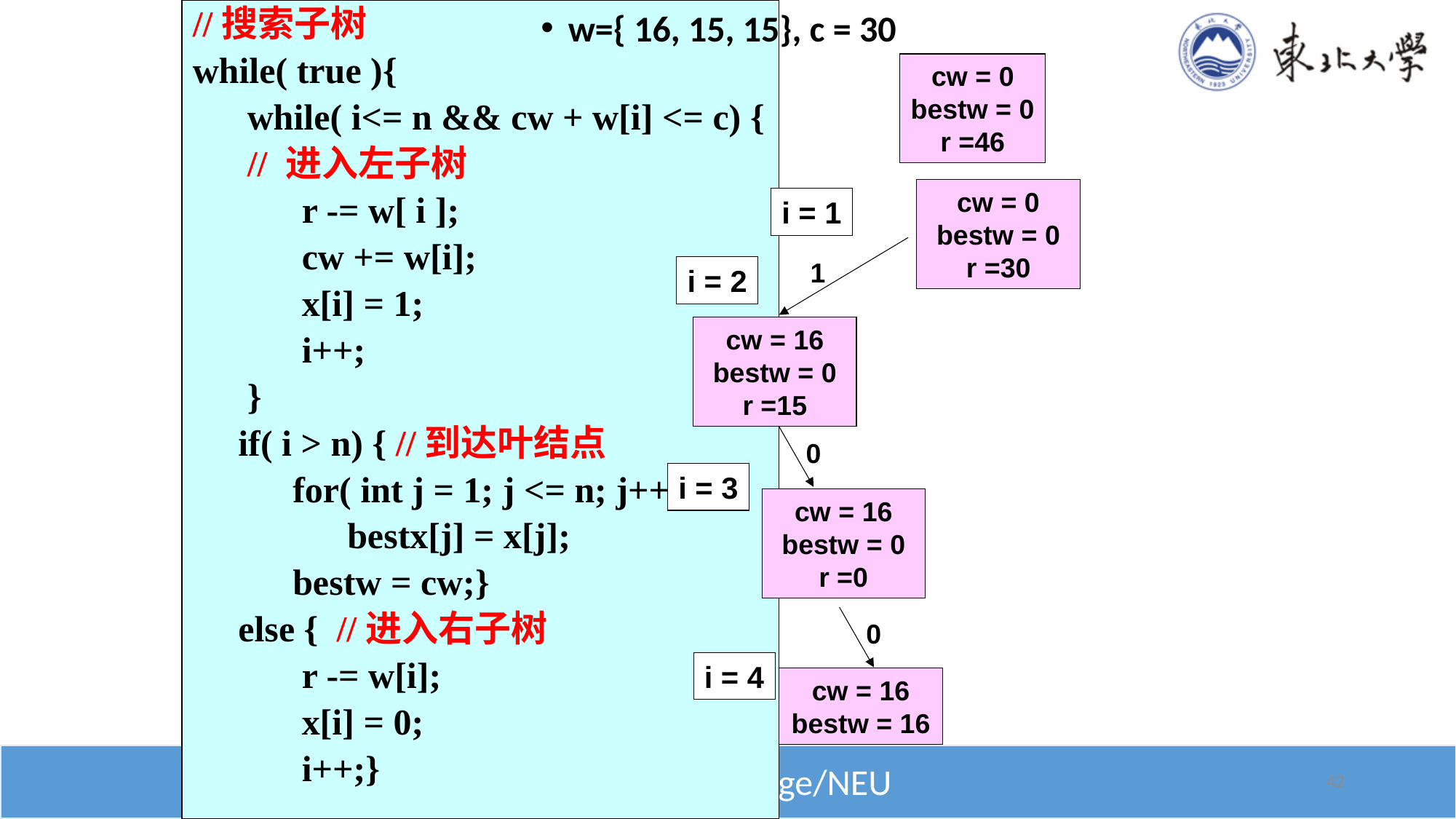

//搜索子树
while( true ){
      while( i<= n && cw + w[i] <= c) {
      // 进入左子树
            r -= w[ i ];
            cw += w[i];
            x[i] = 1;
            i++;
      }
     if( i > n) { //到达叶结点
           for( int j = 1; j <= n; j++)
                 bestx[j] = x[j];
           bestw = cw;}
     else {  //进入右子树
            r -= w[i];
            x[i] = 0;
            i++;}
w={ 16, 15, 15}, c = 30
cw = 0
bestw = 0
r =46
cw = 0
bestw = 0
r =30
i = 1

1
i = 2
cw = 16
bestw = 0
r =15

0
i = 3
cw = 16
bestw = 0
r =0

0
i = 4
cw = 16
bestw = 16
42